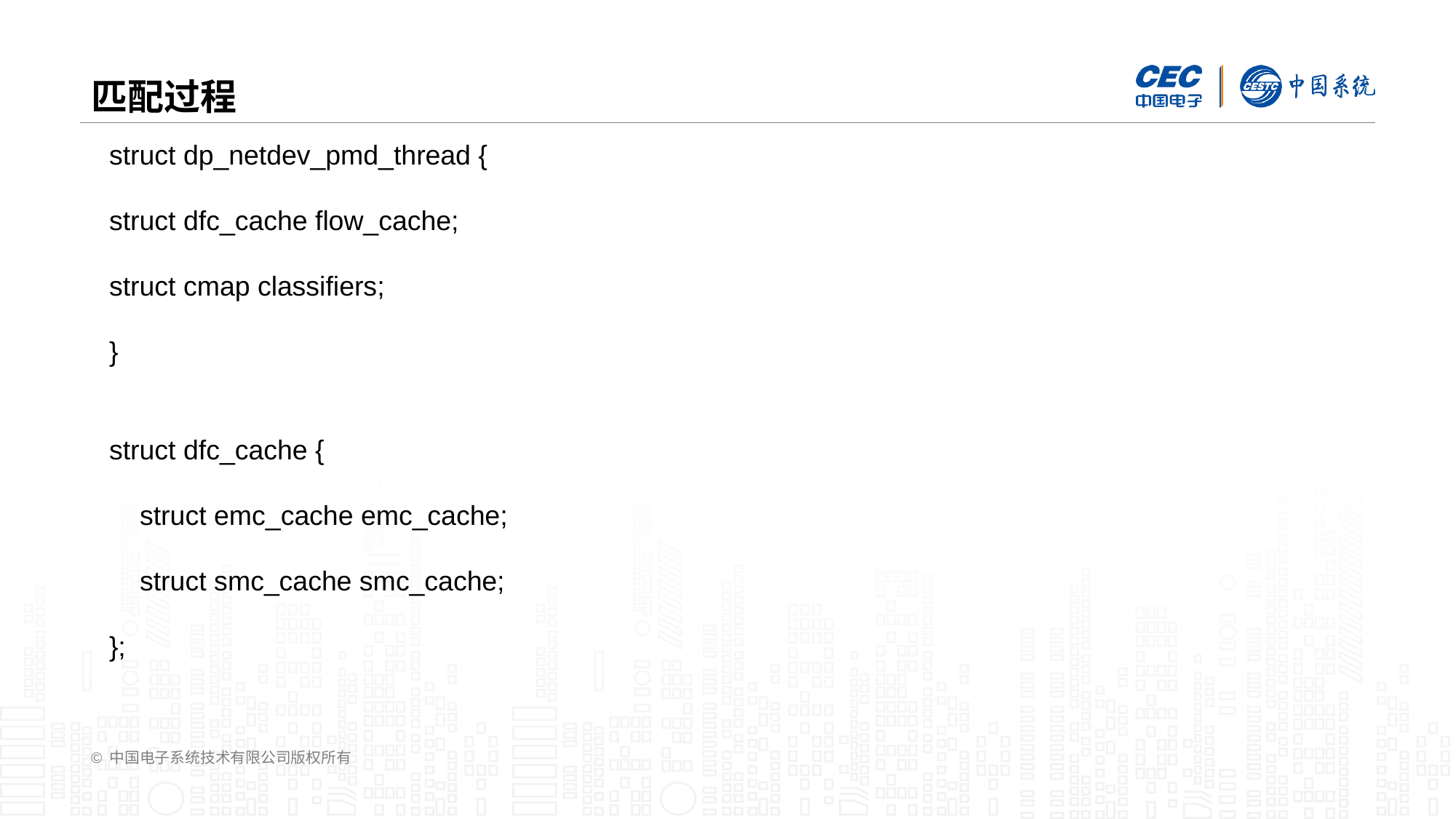

# 匹配过程

struct dp_netdev_pmd_thread {

struct dfc_cache flow_cache;

struct cmap classifiers;

}

struct dfc_cache {

    struct emc_cache emc_cache;

    struct smc_cache smc_cache;

};
© 中国电子系统技术有限公司版权所有
7